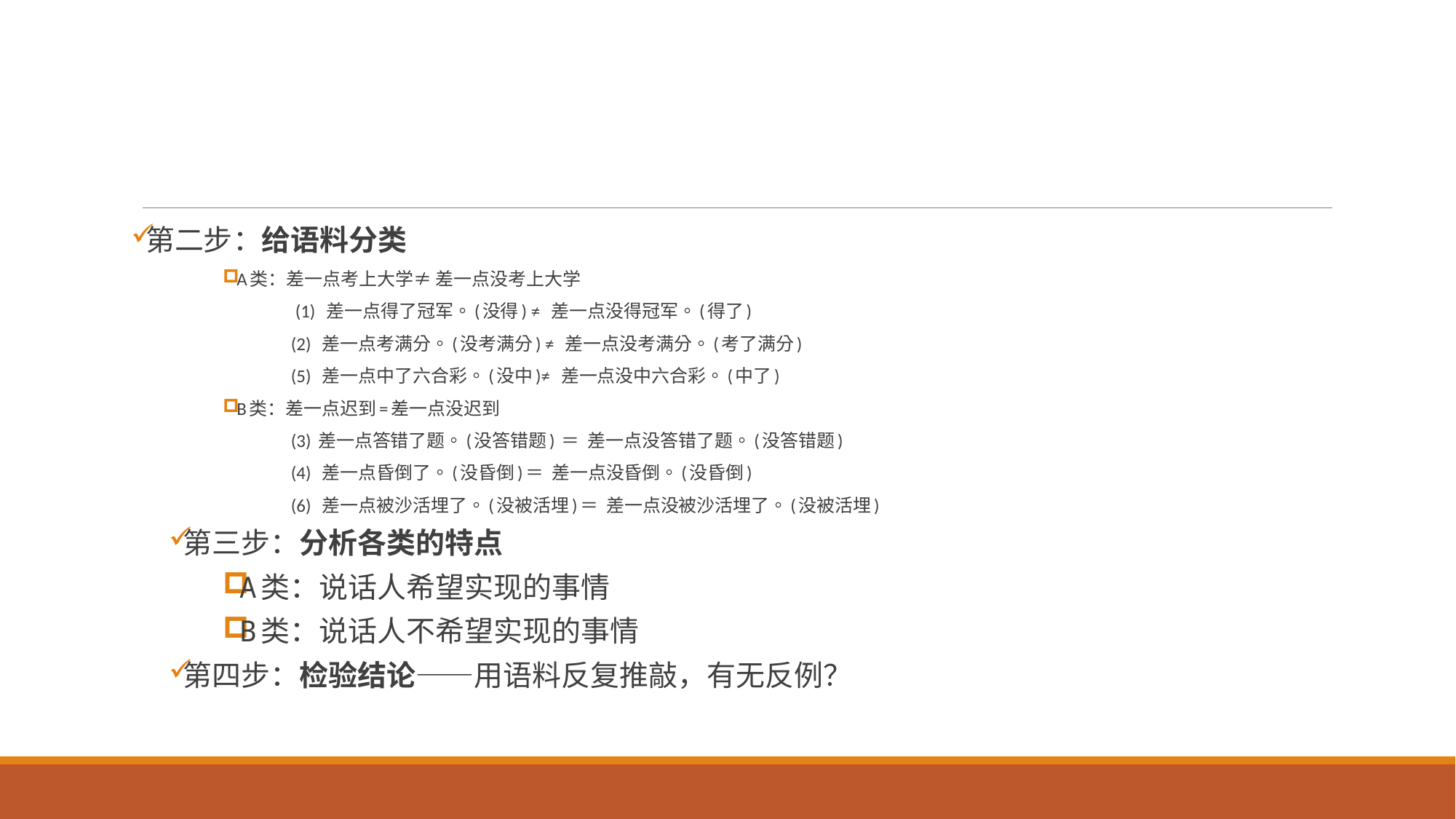

#
第二步：给语料分类
A类：差一点考上大学≠ 差一点没考上大学
 (1)  差一点得了冠军。(没得) ≠  差一点没得冠军。(得了)
(2)  差一点考满分。(没考满分) ≠  差一点没考满分。(考了满分)
(5)  差一点中了六合彩。(没中)≠  差一点没中六合彩。(中了)
B类：差一点迟到=差一点没迟到
(3) 差一点答错了题。(没答错题) ＝  差一点没答错了题。(没答错题)
(4)  差一点昏倒了。(没昏倒)＝  差一点没昏倒。(没昏倒)
(6)  差一点被沙活埋了。(没被活埋)＝  差一点没被沙活埋了。(没被活埋)
第三步：分析各类的特点
A类：说话人希望实现的事情
B类：说话人不希望实现的事情
第四步：检验结论——用语料反复推敲，有无反例？